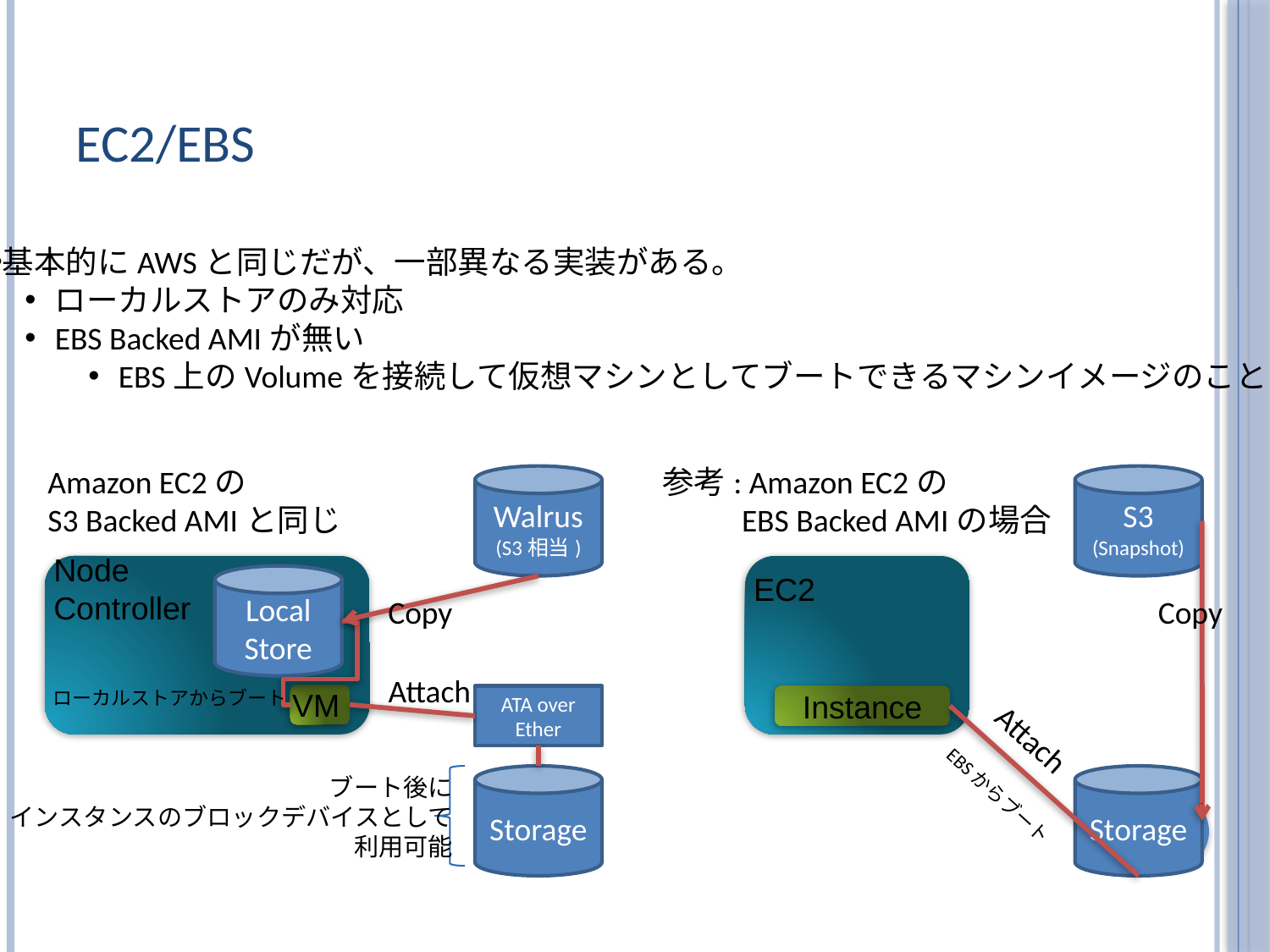

# EC2/EBS
基本的にAWSと同じだが、一部異なる実装がある。
ローカルストアのみ対応
EBS Backed AMIが無い
EBS上のVolumeを接続して仮想マシンとしてブートできるマシンイメージのこと
Amazon EC2の
S3 Backed AMIと同じ
参考: Amazon EC2の
          EBS Backed AMIの場合
Walrus
(S3相当)
S3
(Snapshot)
Node
Controller

EC2

Local Store
Copy
Copy
Attach
ローカルストアからブート
VM
ATA over Ether
Instance
Attach
ブート後に
インスタンスのブロックデバイスとして
利用可能

Storage
Storage
EBSからブート
39